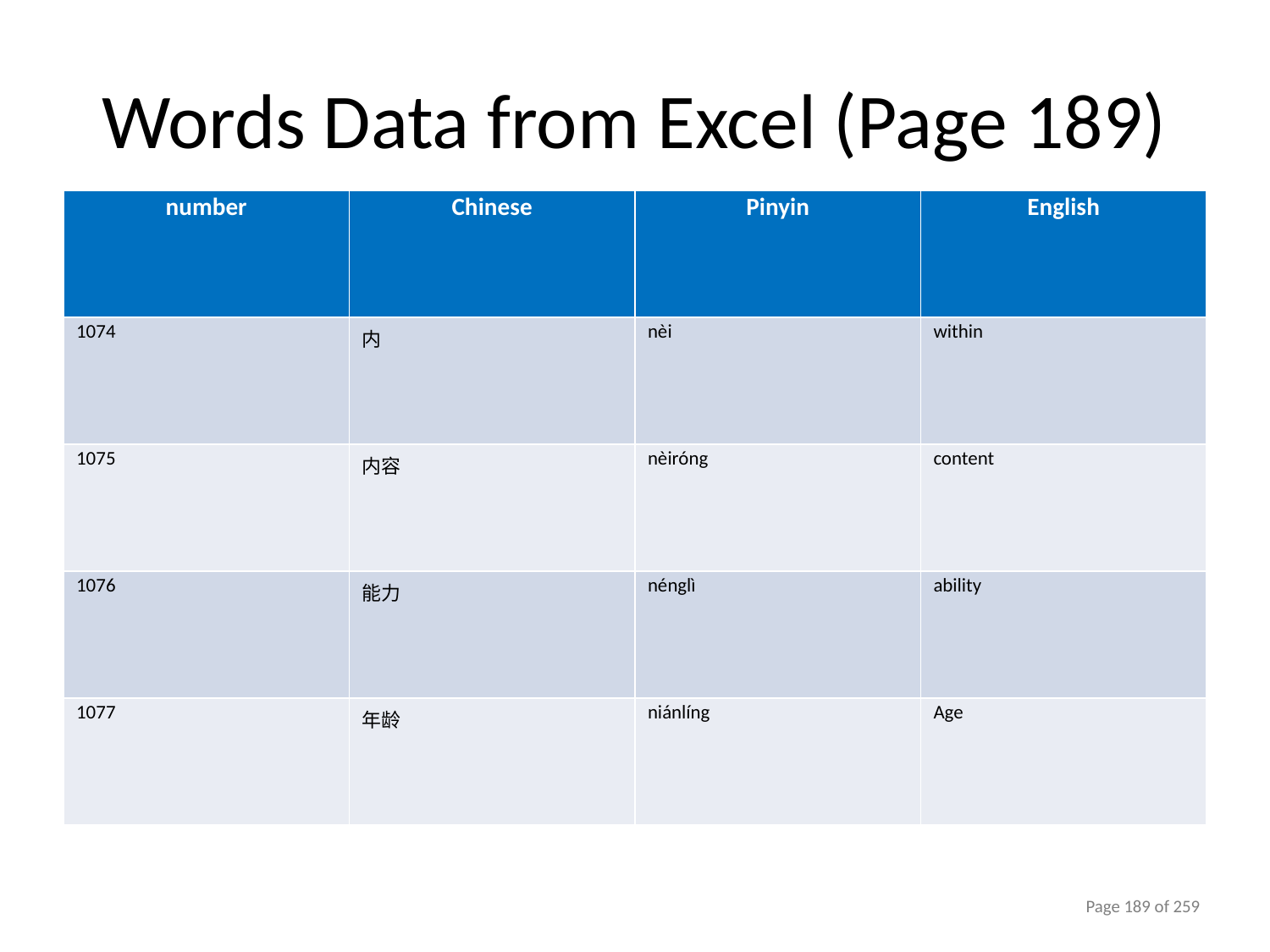

# Words Data from Excel (Page 189)
| number | Chinese | Pinyin | English |
| --- | --- | --- | --- |
| 1074 | 内 | nèi | within |
| 1075 | 内容 | nèiróng | content |
| 1076 | 能力 | nénglì | ability |
| 1077 | 年龄 | niánlíng | Age |

Page 189 of 259